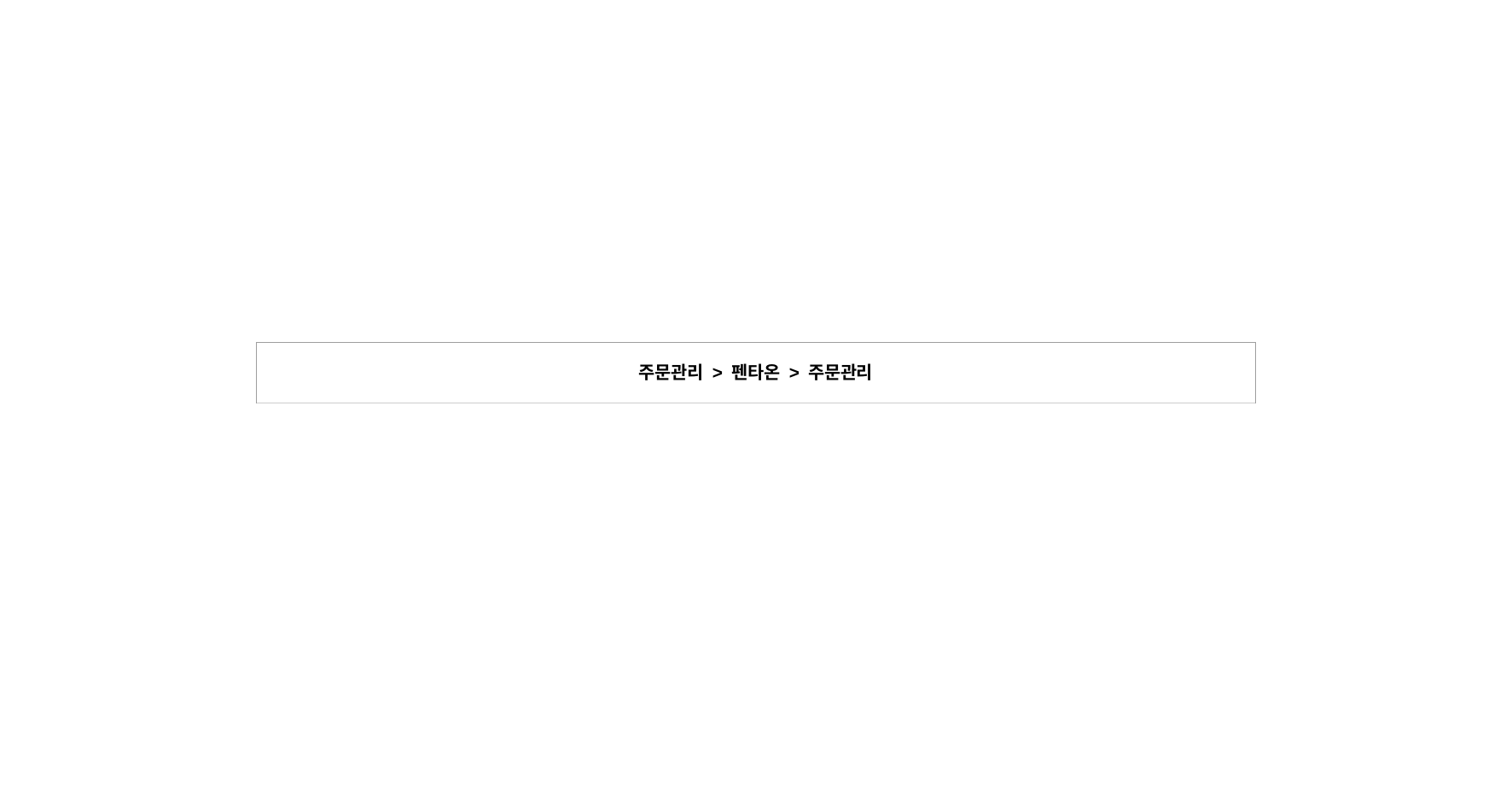

| 주문관리 > 펜타온 > 주문관리 |
| --- |